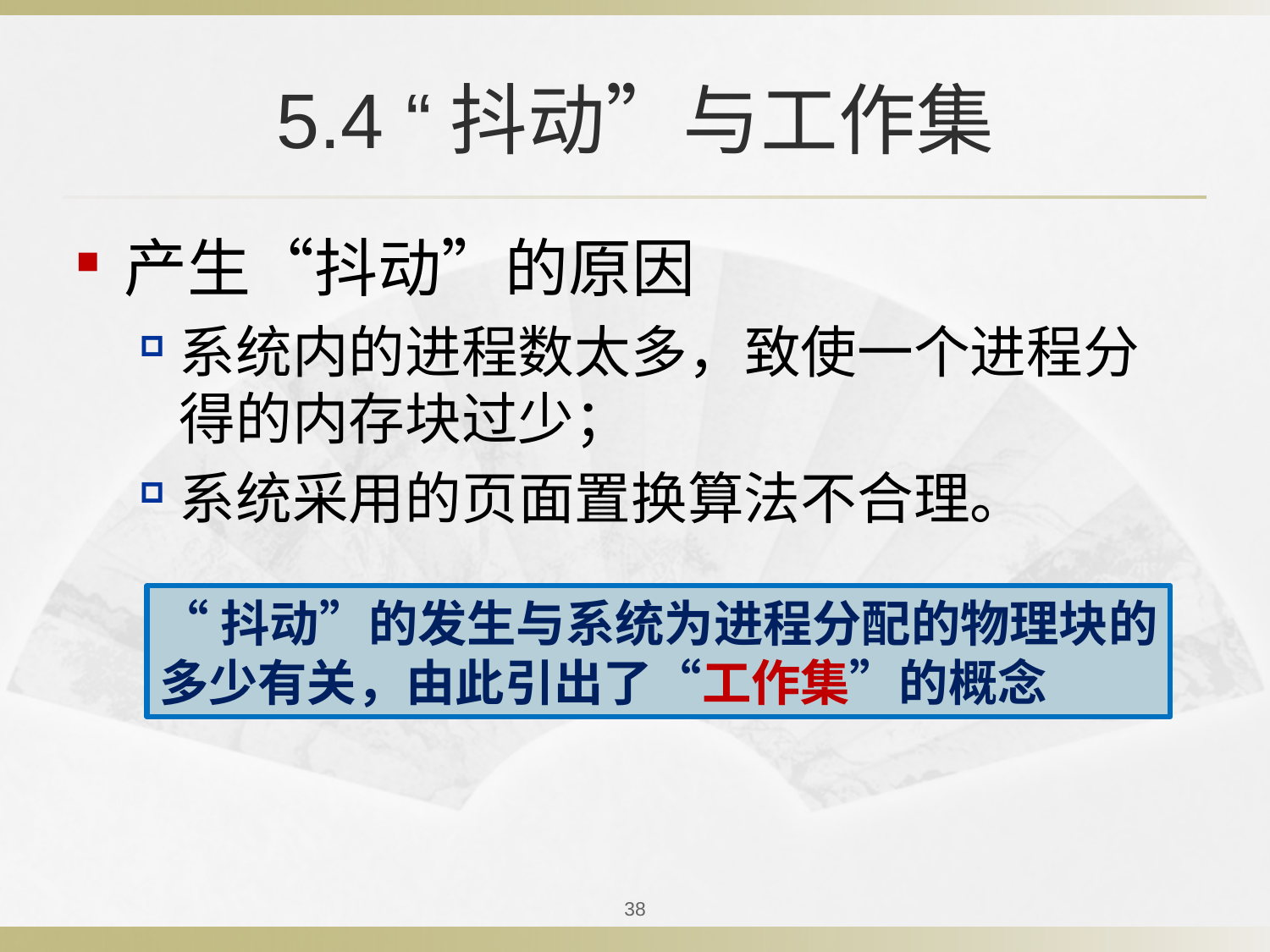

# 5.4 “抖动”与工作集
产生“抖动”的原因
系统内的进程数太多，致使一个进程分得的内存块过少；
系统采用的页面置换算法不合理。

“抖动”的发生与系统为进程分配的物理块的
多少有关，由此引出了“工作集”的概念
38